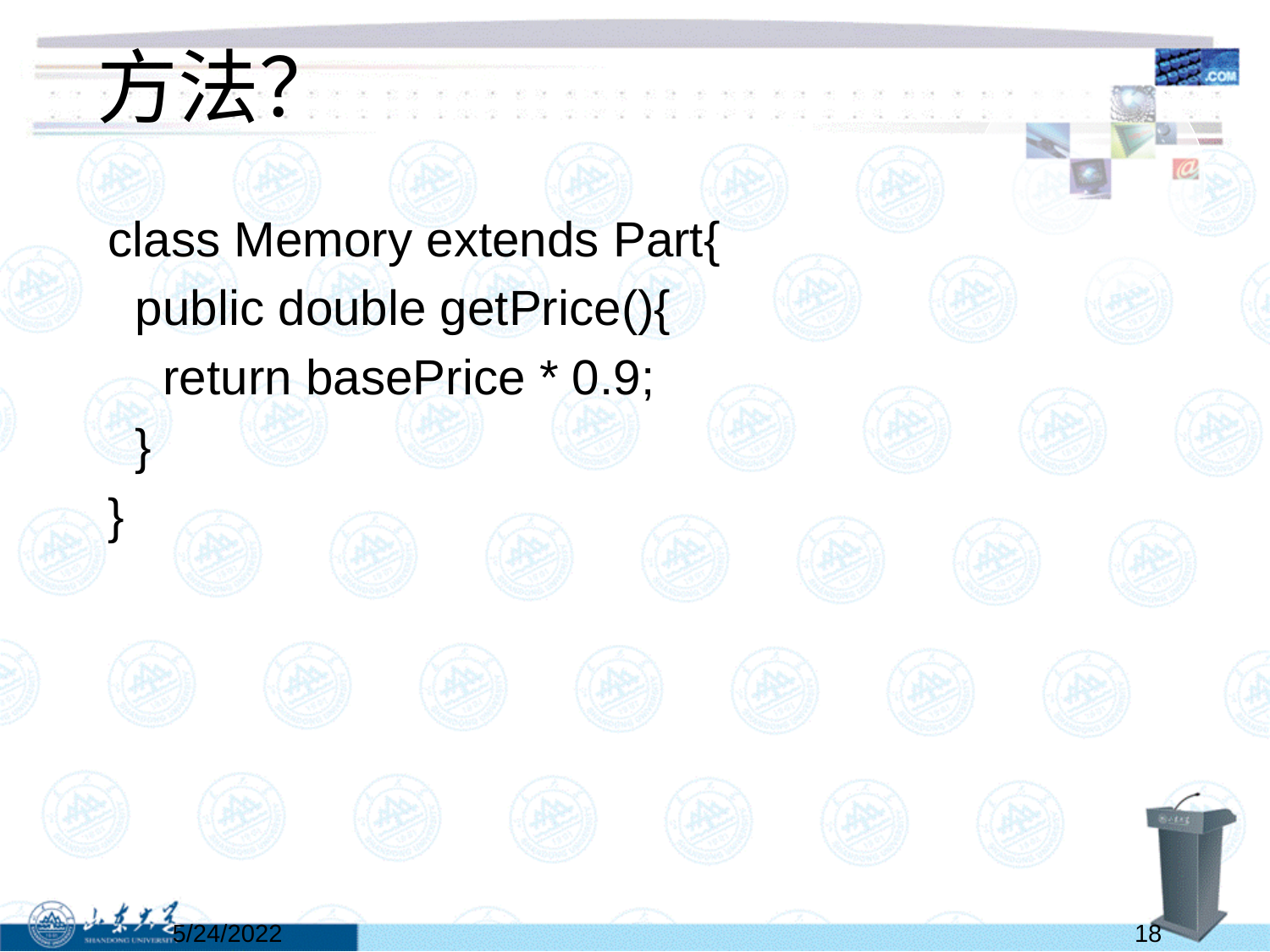

# 方法？
class Memory extends Part{
  public double getPrice(){
    return basePrice * 0.9;
  }
}
5/24/2022
18